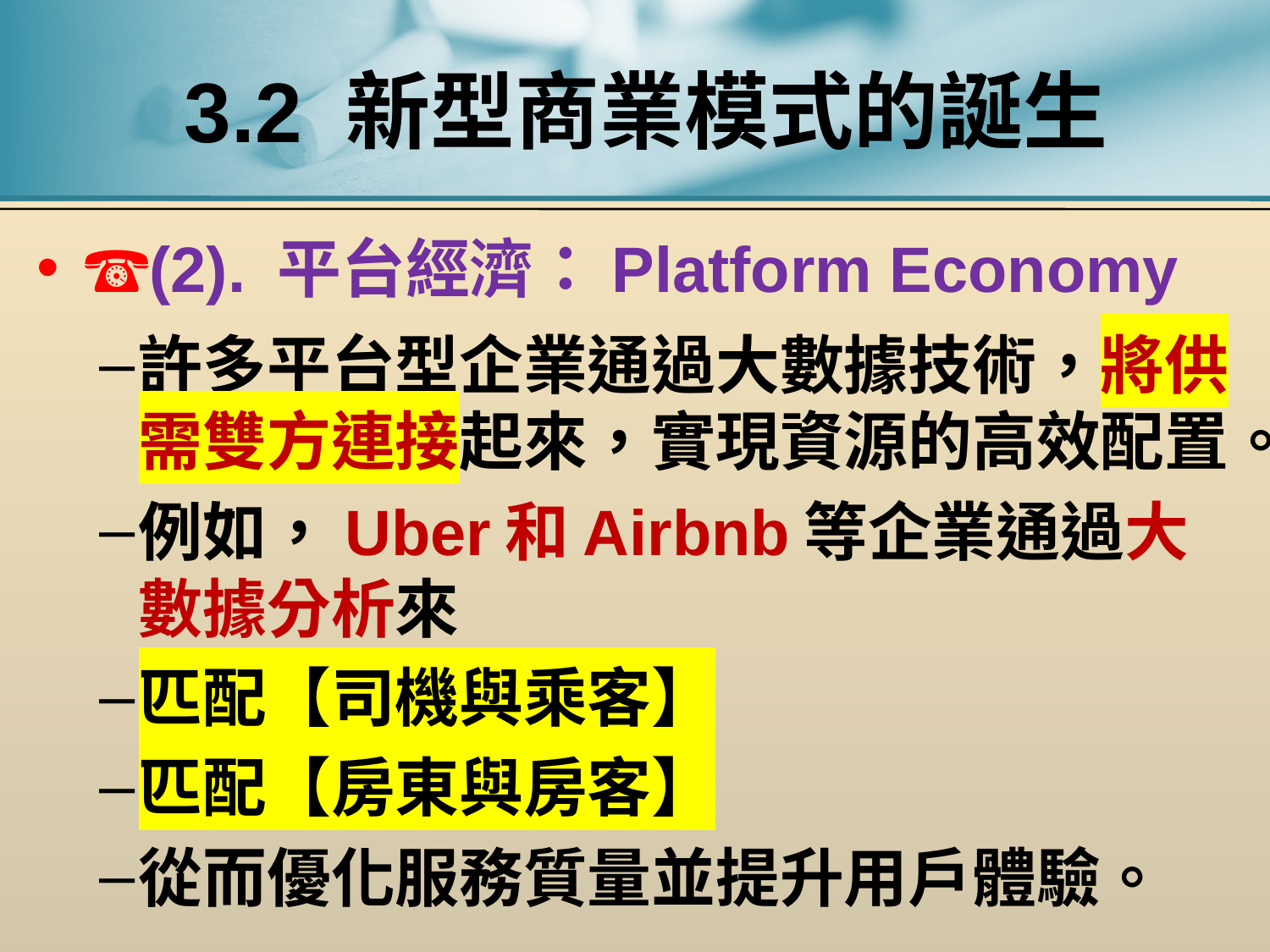

# 3.2 新型商業模式的誕生
☎(2). 平台經濟：Platform Economy
許多平台型企業通過大數據技術，將供需雙方連接起來，實現資源的高效配置。
例如，Uber和Airbnb等企業通過大數據分析來
匹配【司機與乘客】
匹配【房東與房客】
從而優化服務質量並提升用戶體驗。